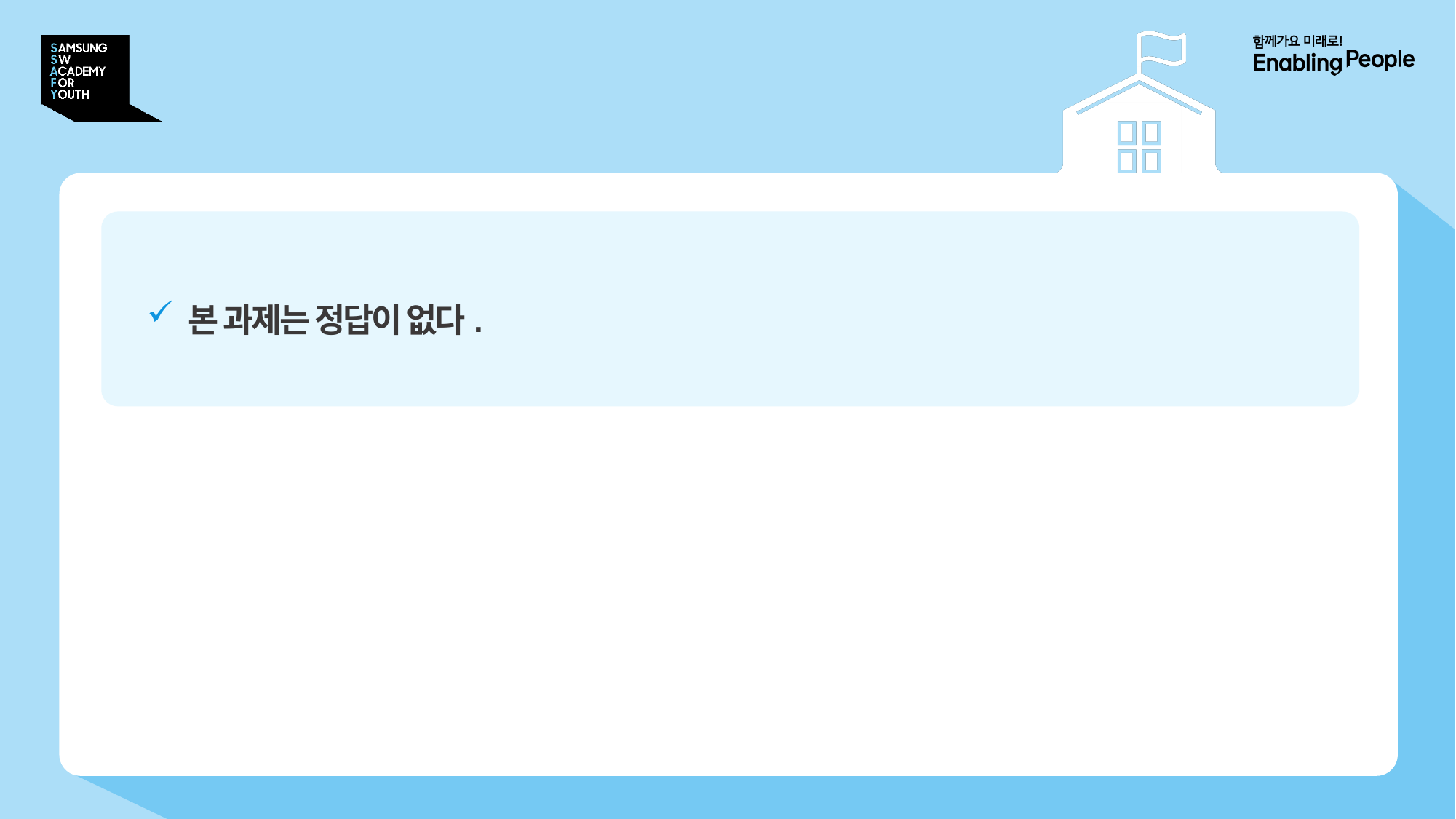

# 기대 결과

본 과제는 정답이 없다.